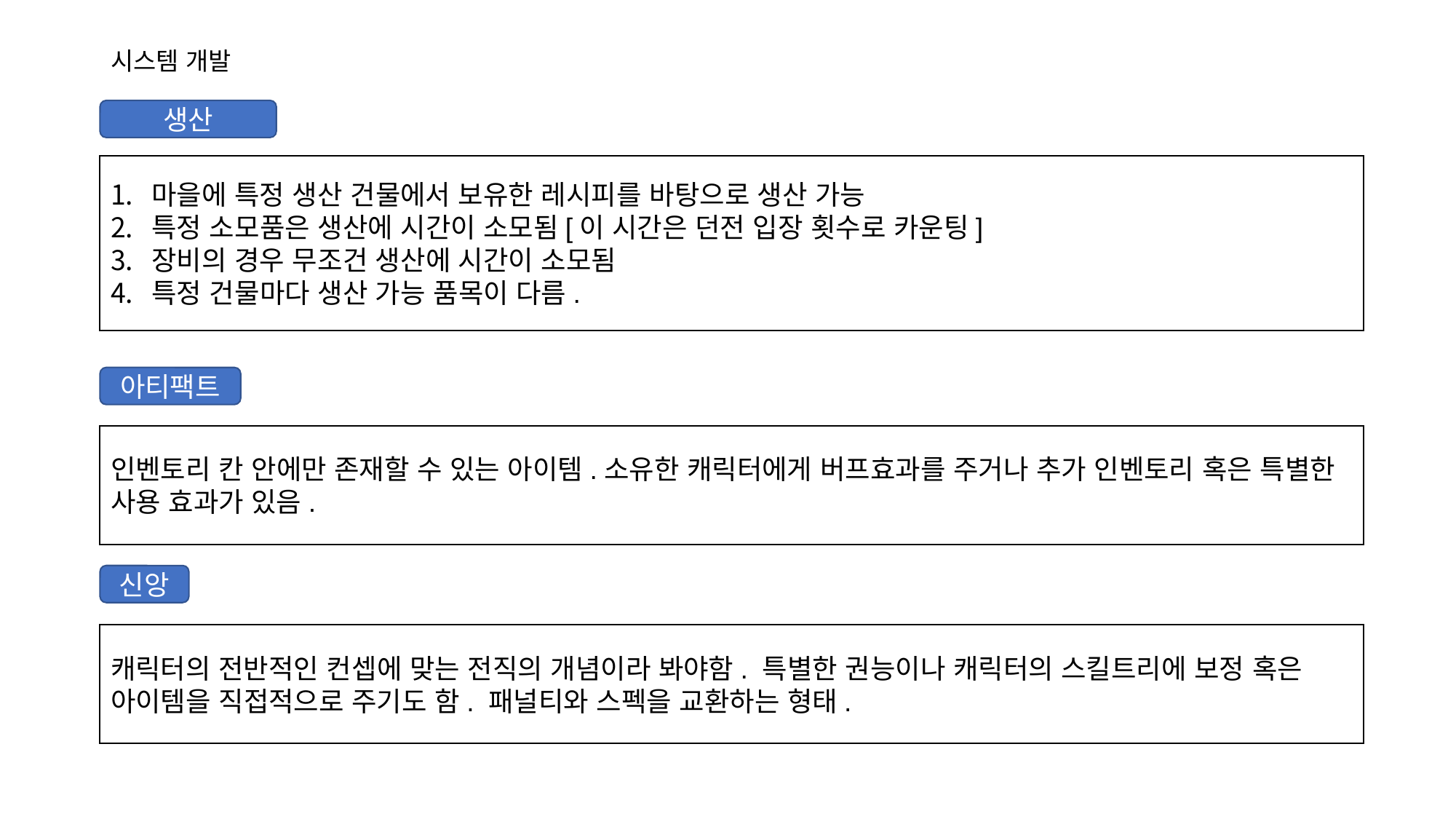

# 시스템 개발
생산
마을에 특정 생산 건물에서 보유한 레시피를 바탕으로 생산 가능
특정 소모품은 생산에 시간이 소모됨[이 시간은 던전 입장 횟수로 카운팅]
장비의 경우 무조건 생산에 시간이 소모됨
특정 건물마다 생산 가능 품목이 다름.
아티팩트
인벤토리 칸 안에만 존재할 수 있는 아이템.소유한 캐릭터에게 버프효과를 주거나 추가 인벤토리 혹은 특별한 사용 효과가 있음.
신앙
캐릭터의 전반적인 컨셉에 맞는 전직의 개념이라 봐야함. 특별한 권능이나 캐릭터의 스킬트리에 보정 혹은 아이템을 직접적으로 주기도 함. 패널티와 스펙을 교환하는 형태.